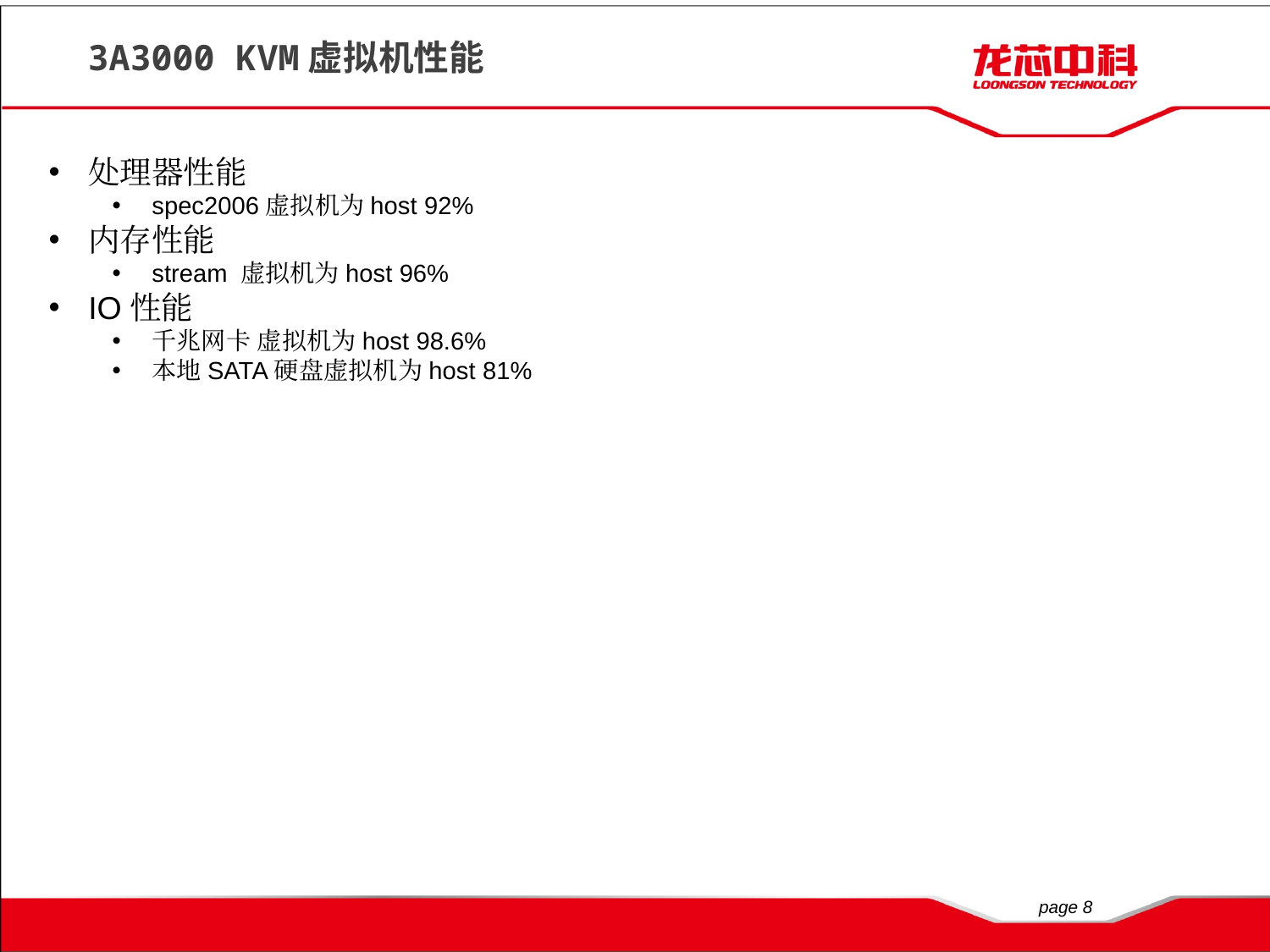

# 3A3000 KVM虚拟机性能
处理器性能
spec2006虚拟机为host 92%
内存性能
stream 虚拟机为host 96%
IO性能
千兆网卡 虚拟机为host 98.6%
本地SATA硬盘虚拟机为host 81%
page 8